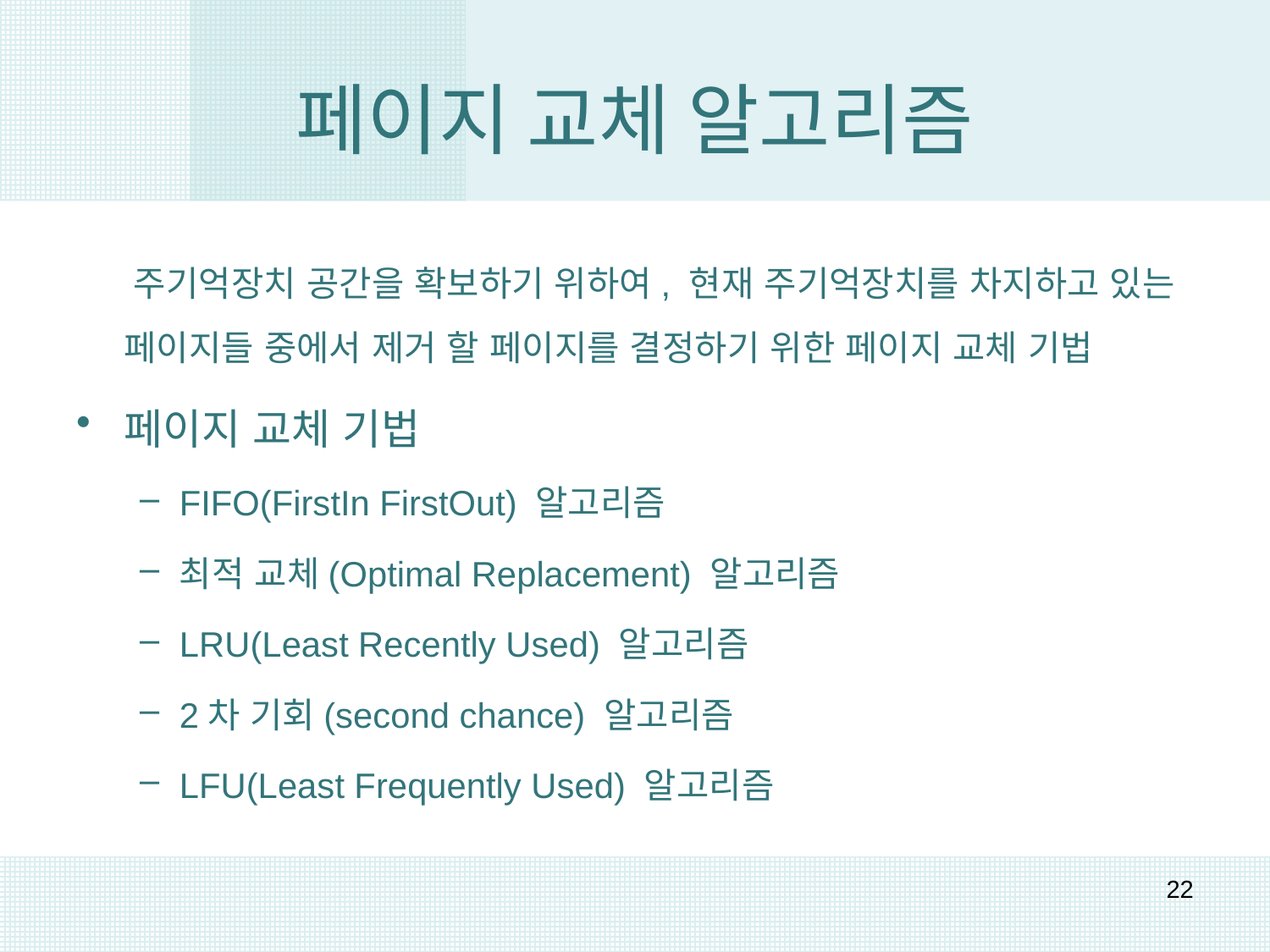

# 페이지 교체 알고리즘
    주기억장치 공간을 확보하기 위하여, 현재 주기억장치를 차지하고 있는 페이지들 중에서 제거 할 페이지를 결정하기 위한 페이지 교체 기법
페이지 교체 기법
FIFO(First­In First­Out) 알고리즘
최적 교체(Optimal Replacement) 알고리즘
LRU(Least Recently Used) 알고리즘
2차 기회(second chance) 알고리즘
LFU(Least Frequently Used) 알고리즘

22